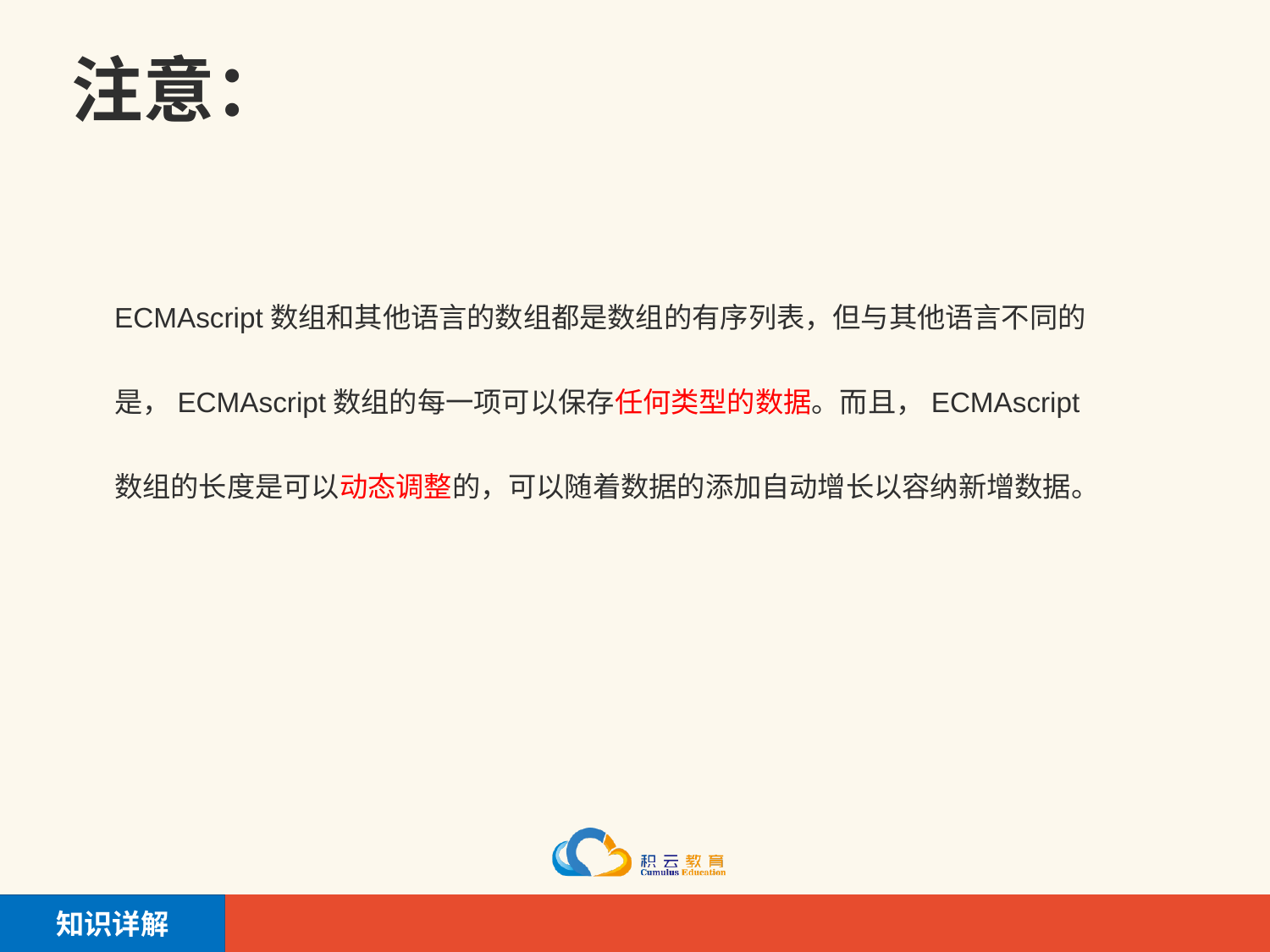

# 注意：
	ECMAscript数组和其他语言的数组都是数组的有序列表，但与其他语言不同的是，ECMAscript数组的每一项可以保存任何类型的数据。而且，ECMAscript数组的长度是可以动态调整的，可以随着数据的添加自动增长以容纳新增数据。